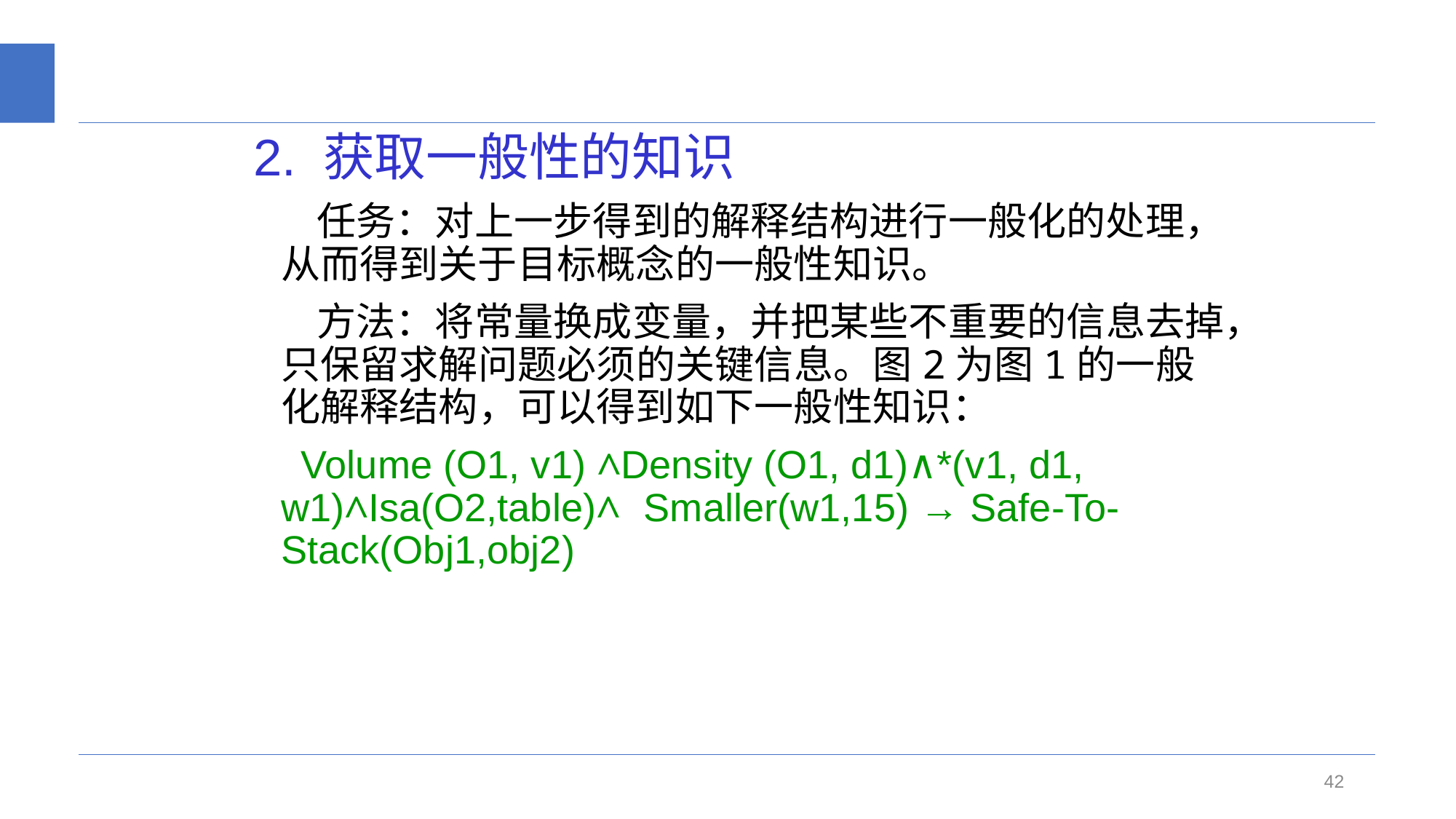

2. 获取一般性的知识
      任务：对上一步得到的解释结构进行一般化的处理，从而得到关于目标概念的一般性知识。
      方法：将常量换成变量，并把某些不重要的信息去掉，只保留求解问题必须的关键信息。图2为图1的一般化解释结构，可以得到如下一般性知识：
  Volume (O1, v1) ∧Density (O1, d1)∧*(v1, d1, w1)∧Isa(O2,table)∧ Smaller(w1,15) → Safe-To-Stack(Obj1,obj2)

42